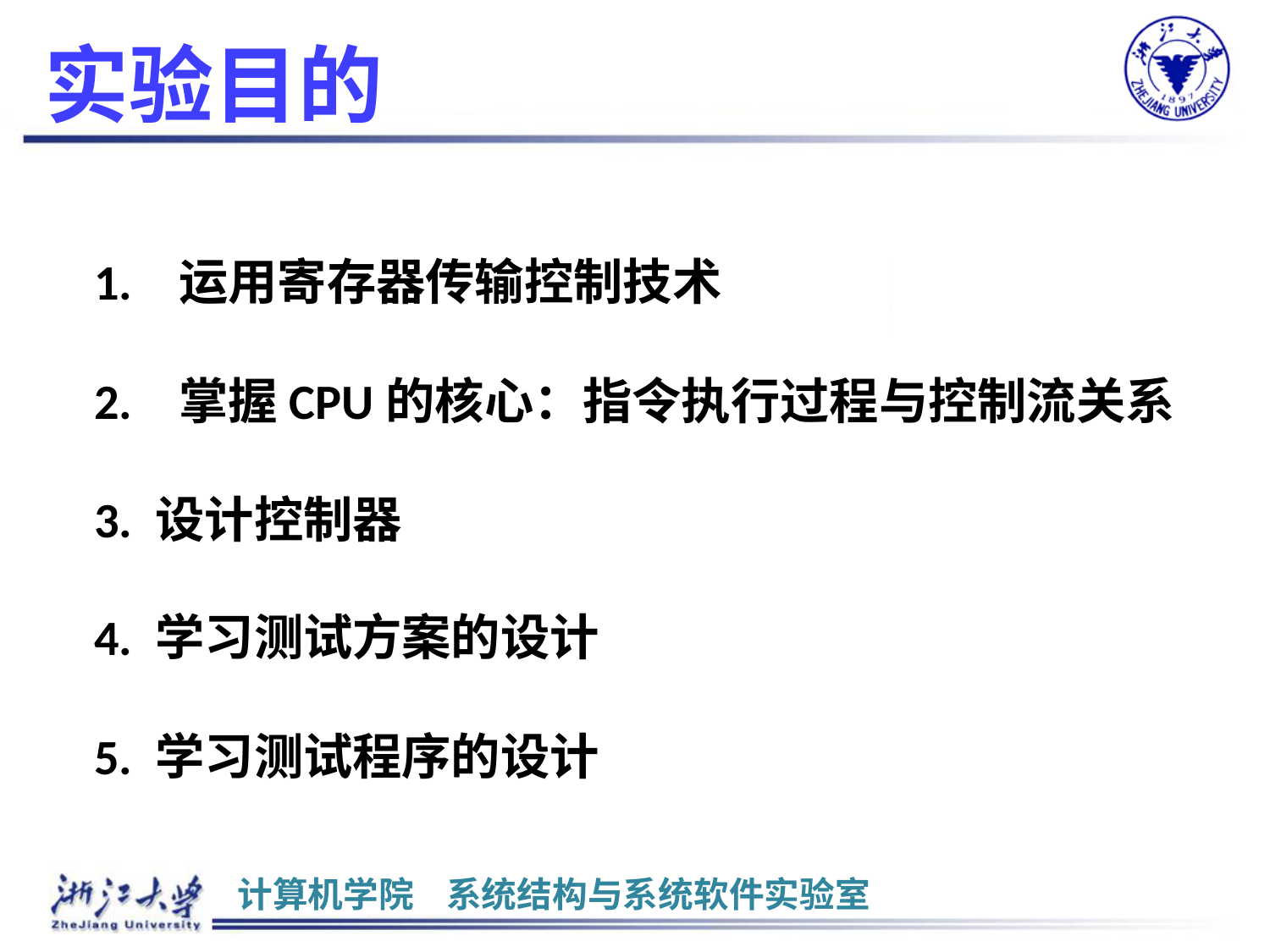

# 实验目的
1.	运用寄存器传输控制技术
2.	掌握CPU的核心：指令执行过程与控制流关系
3. 设计控制器
4. 学习测试方案的设计
5. 学习测试程序的设计
3